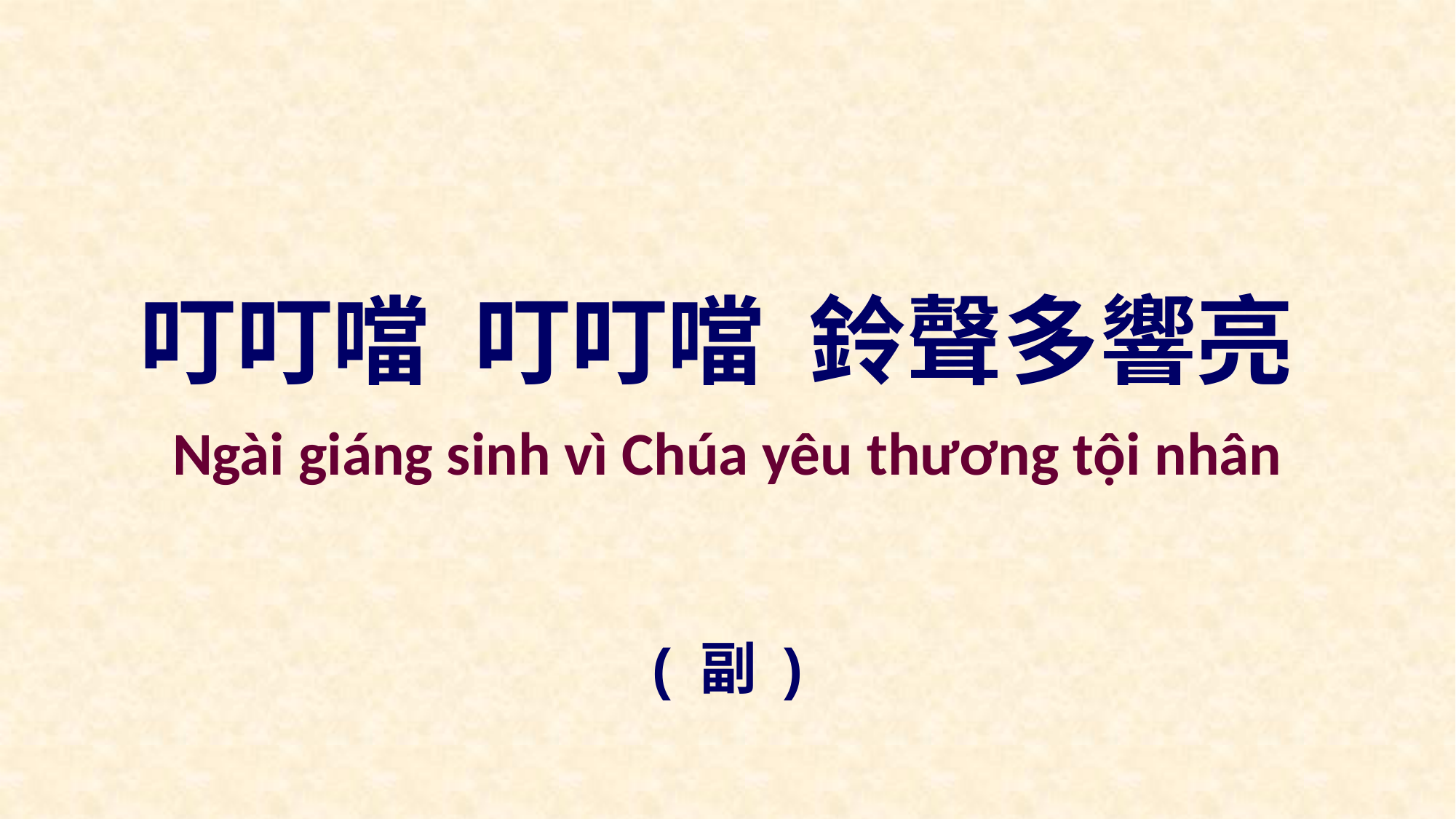

叮叮噹  叮叮噹  鈴聲多響亮
Ngài giáng sinh vì Chúa yêu thương tội nhân
( 副 )